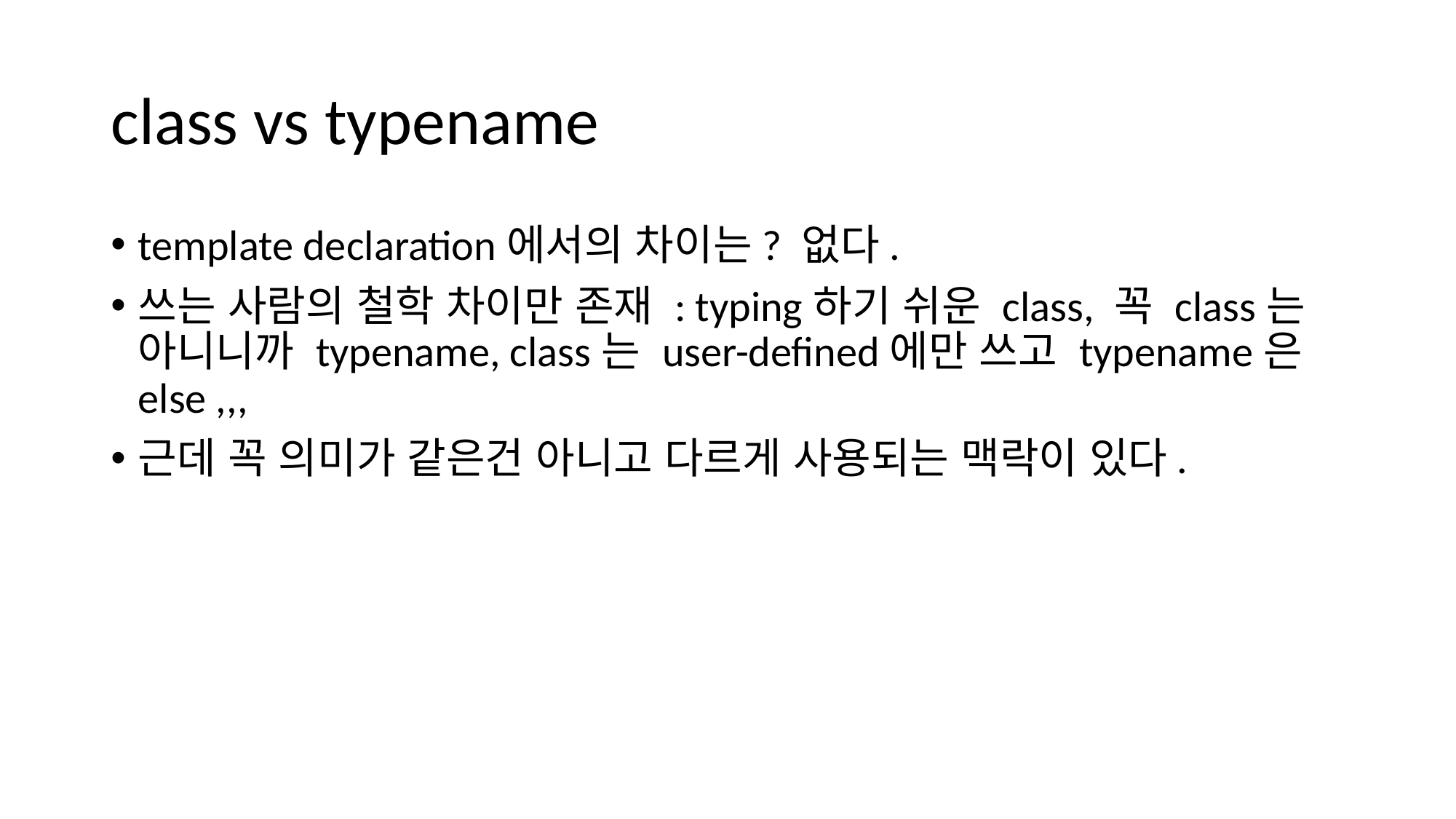

# class vs typename
template declaration에서의 차이는? 없다.
쓰는 사람의 철학 차이만 존재 : typing하기 쉬운 class, 꼭 class는 아니니까 typename, class는 user-defined에만 쓰고 typename은 else ,,,
근데 꼭 의미가 같은건 아니고 다르게 사용되는 맥락이 있다.